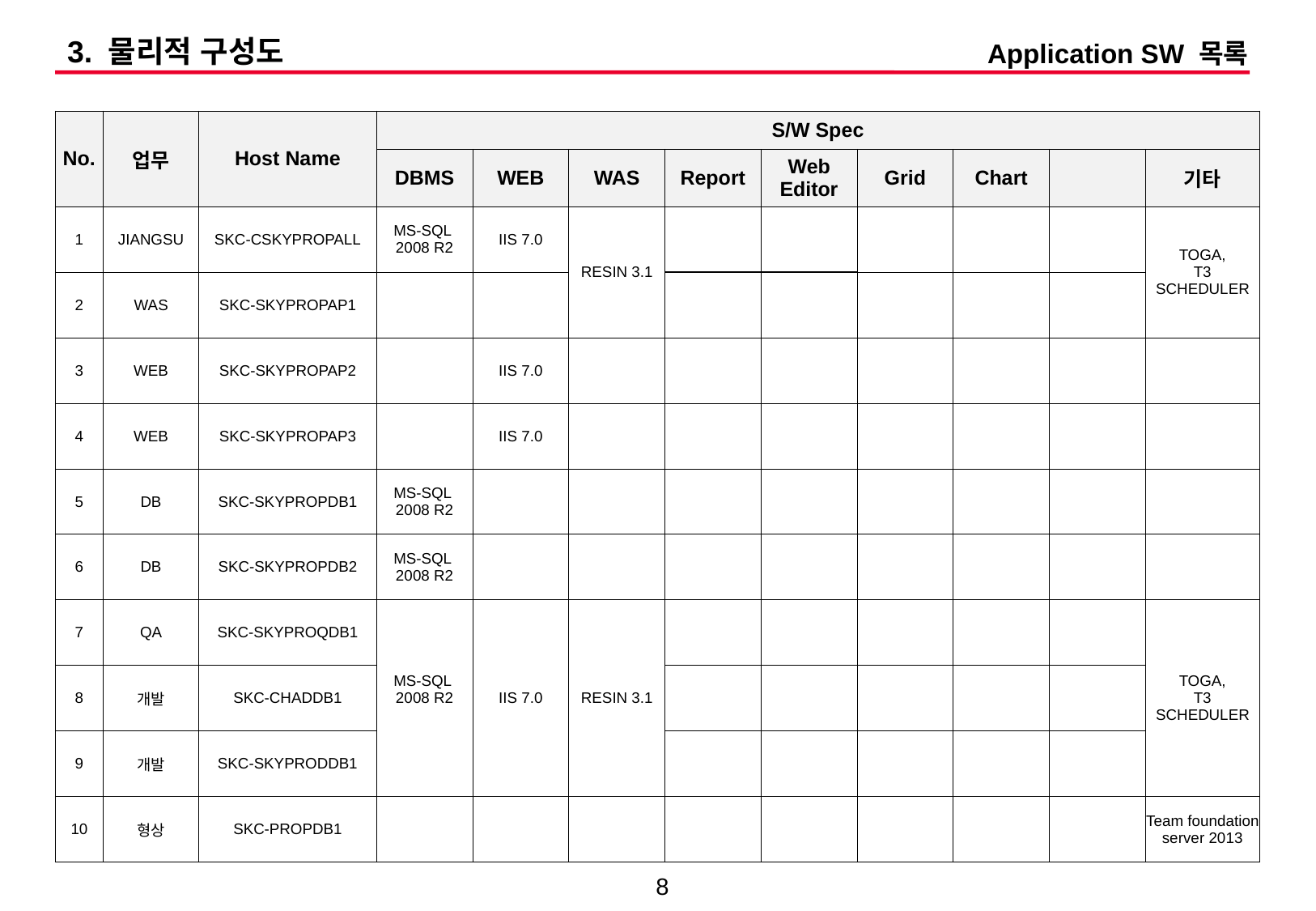

3. 물리적 구성도
Application SW 목록
| No. | 업무 | Host Name | S/W Spec |  |  |  |  |  |  |  |  |
| --- | --- | --- | --- | --- | --- | --- | --- | --- | --- | --- | --- |
|  |  |  | DBMS | WEB | WAS | Report | Web Editor | Grid | Chart |  | 기타 |
| 1 | JIANGSU | SKC-CSKYPROPALL | MS-SQL 2008 R2 | IIS 7.0 | RESIN 3.1 |  |  |  |  |  | TOGA, T3 SCHEDULER |
| 2 | WAS | SKC-SKYPROPAP1 |  |  |  |  |  |  |  |  |  |
| 3 | WEB | SKC-SKYPROPAP2 |  | IIS 7.0 |  |  |  |  |  |  |  |
| 4 | WEB | SKC-SKYPROPAP3 |  | IIS 7.0 |  |  |  |  |  |  |  |
| 5 | DB | SKC-SKYPROPDB1 | MS-SQL 2008 R2 |  |  |  |  |  |  |  |  |
| 6 | DB | SKC-SKYPROPDB2 | MS-SQL 2008 R2 |  |  |  |  |  |  |  |  |
| 7 | QA | SKC-SKYPROQDB1 | MS-SQL 2008 R2 | IIS 7.0 | RESIN 3.1 |  |  |  |  |  | TOGA, T3 SCHEDULER |
| 8 | 개발 | SKC-CHADDB1 |  |  |  |  |  |  |  |  |  |
| 9 | 개발 | SKC-SKYPRODDB1 |  |  |  |  |  |  |  |  |  |
| 10 | 형상 | SKC-PROPDB1 |  |  |  |  |  |  |  |  | Team foundation server 2013 |